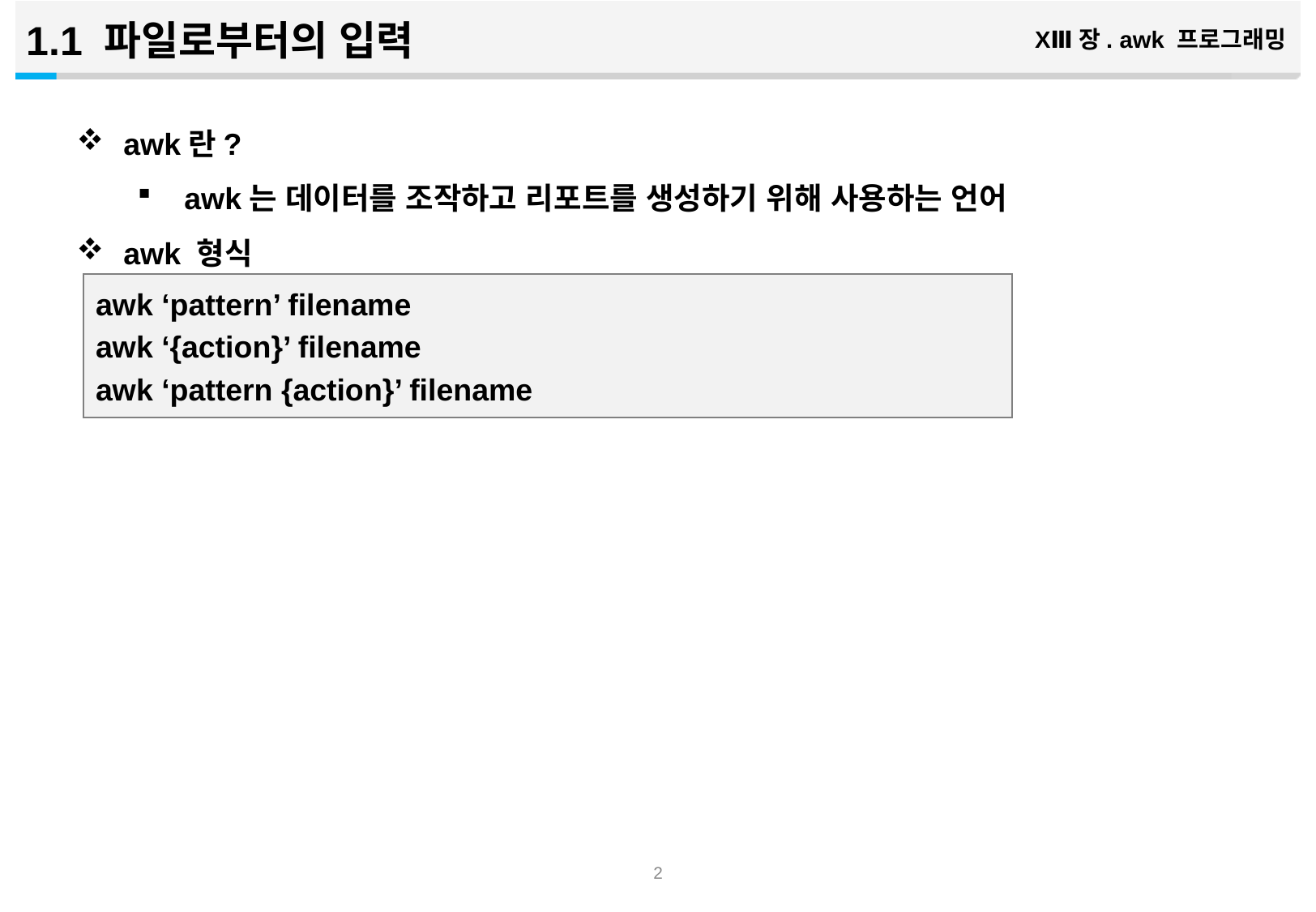

1.1 파일로부터의 입력
XⅢ장. awk 프로그래밍
awk란?
awk는 데이터를 조작하고 리포트를 생성하기 위해 사용하는 언어
awk 형식
awk ‘pattern’ filename
awk ‘{action}’ filename
awk ‘pattern {action}’ filename
2